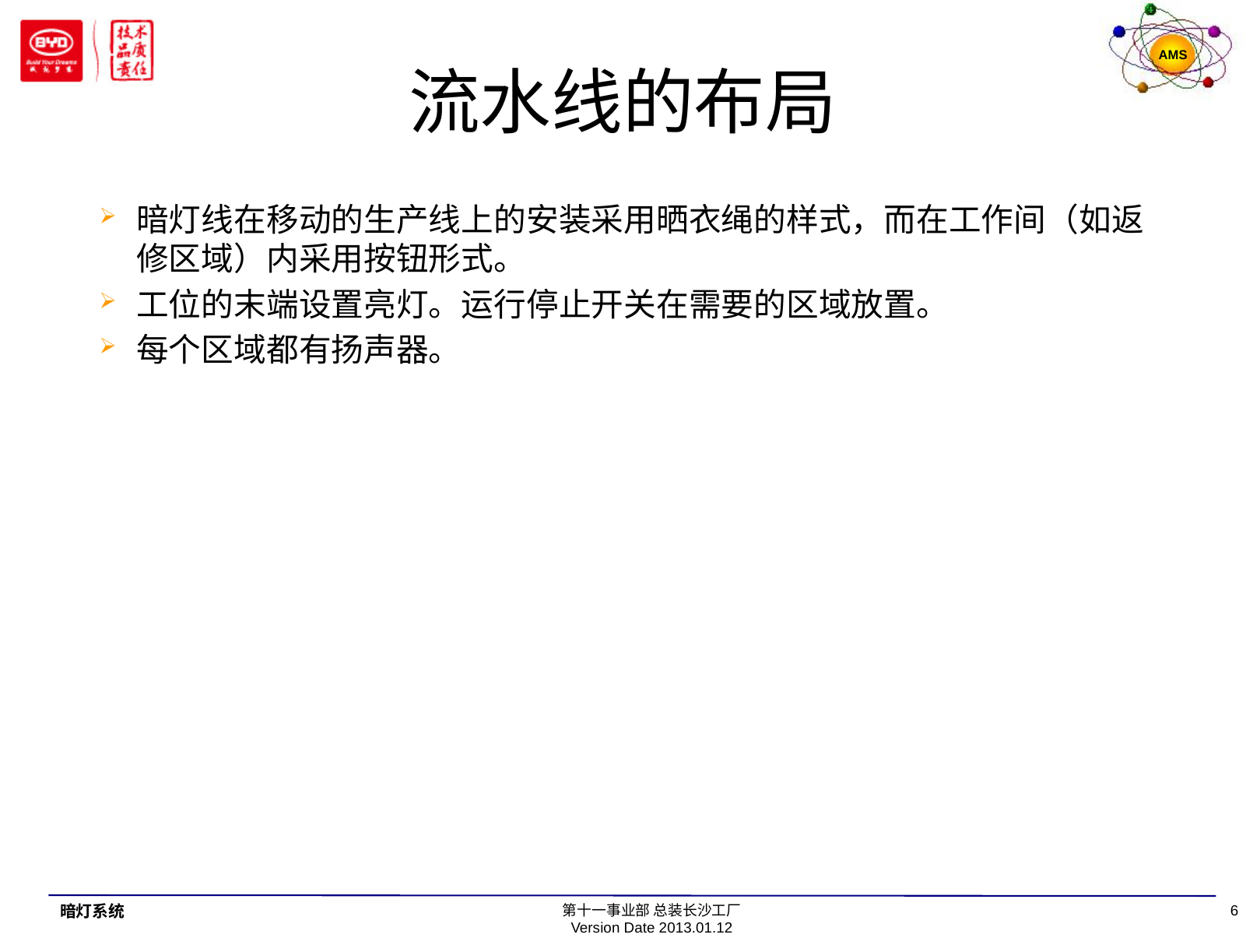

# 流水线的布局
暗灯线在移动的生产线上的安装采用晒衣绳的样式，而在工作间（如返修区域）内采用按钮形式。
工位的末端设置亮灯。运行停止开关在需要的区域放置。
每个区域都有扬声器。